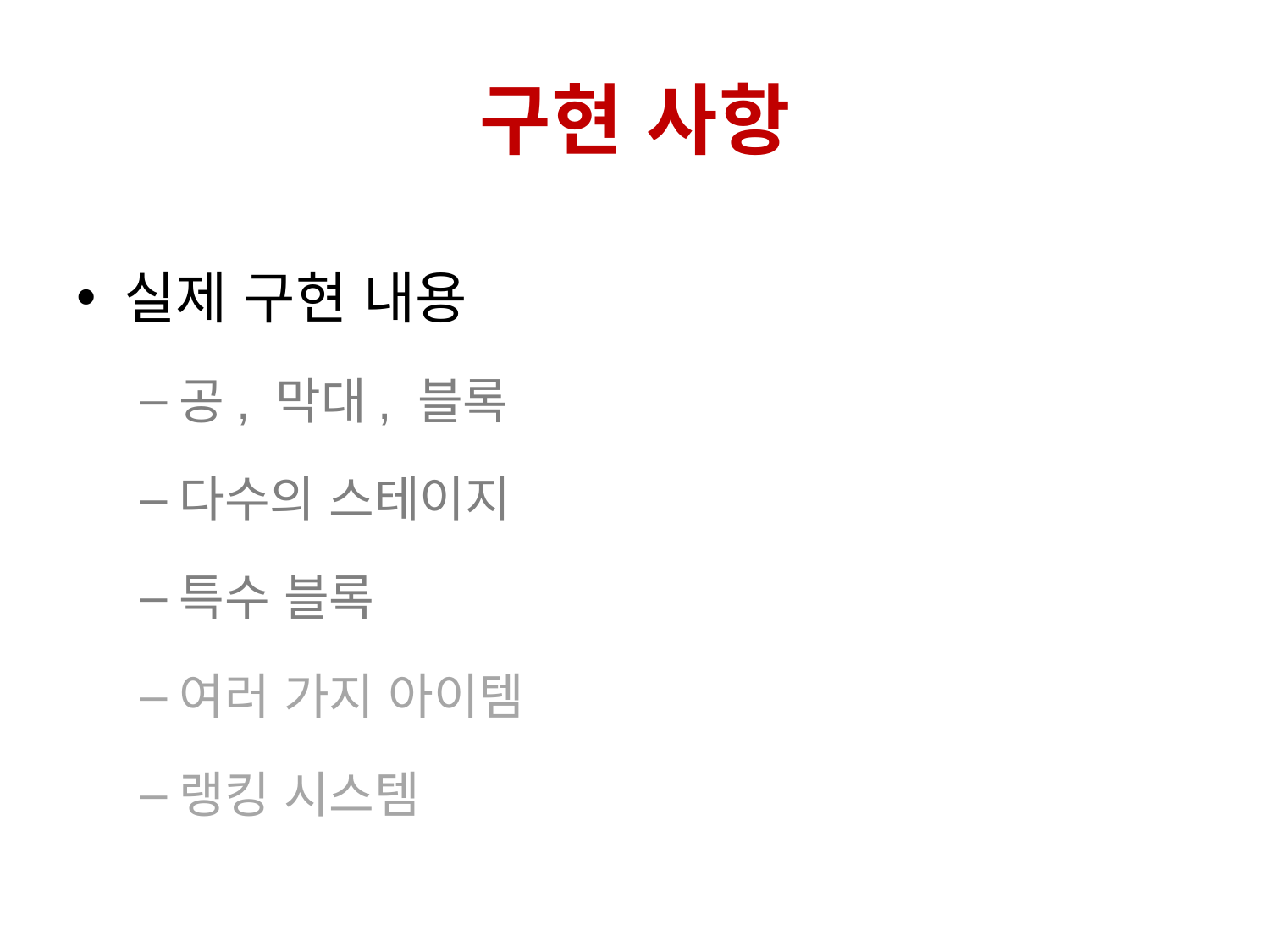

# 구현 사항
실제 구현 내용
공, 막대, 블록
다수의 스테이지
특수 블록
여러 가지 아이템
랭킹 시스템